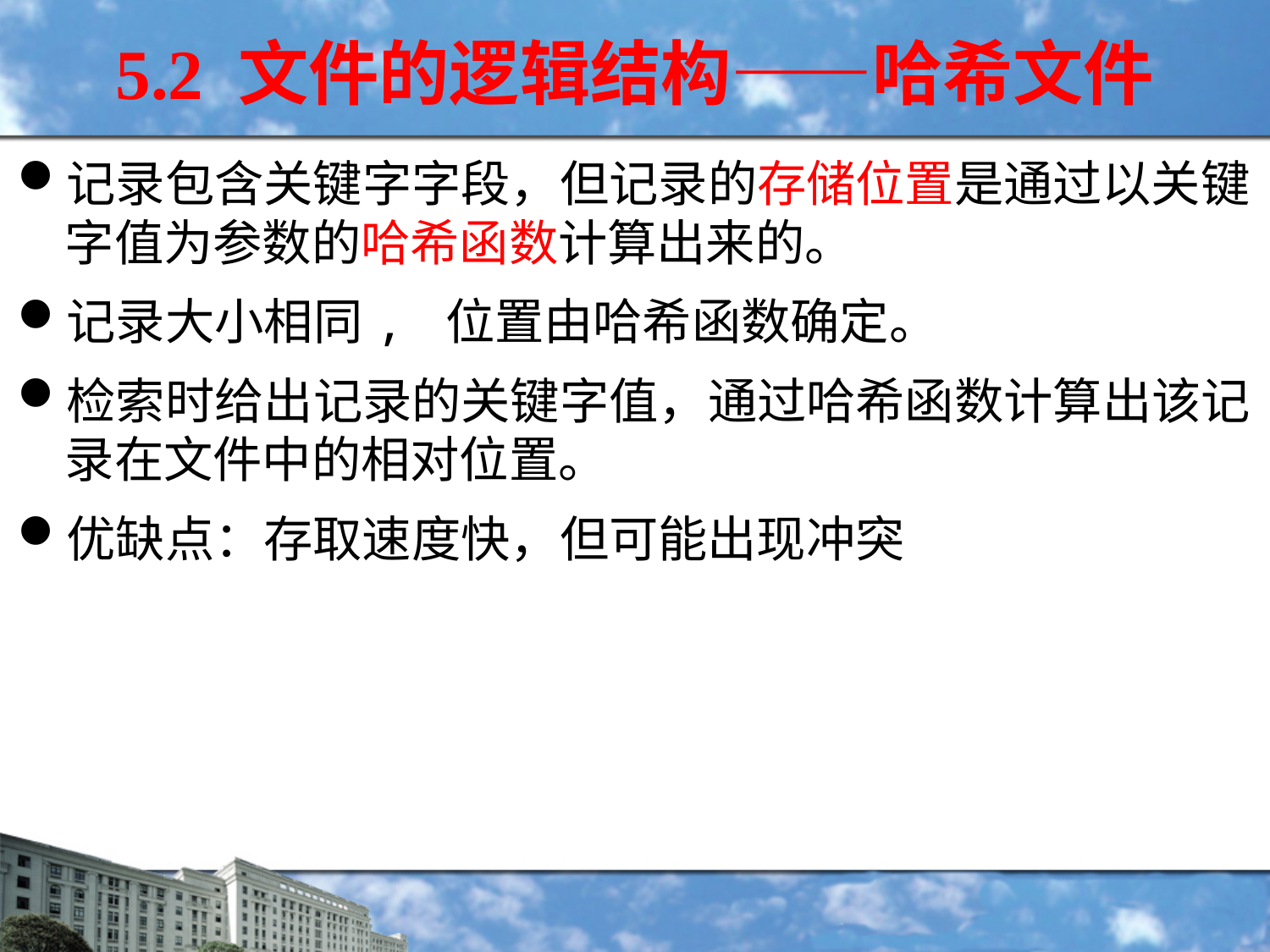

5.2 文件的逻辑结构——哈希文件
记录包含关键字字段，但记录的存储位置是通过以关键字值为参数的哈希函数计算出来的。
记录大小相同, 位置由哈希函数确定。
检索时给出记录的关键字值，通过哈希函数计算出该记录在文件中的相对位置。
优缺点：存取速度快，但可能出现冲突